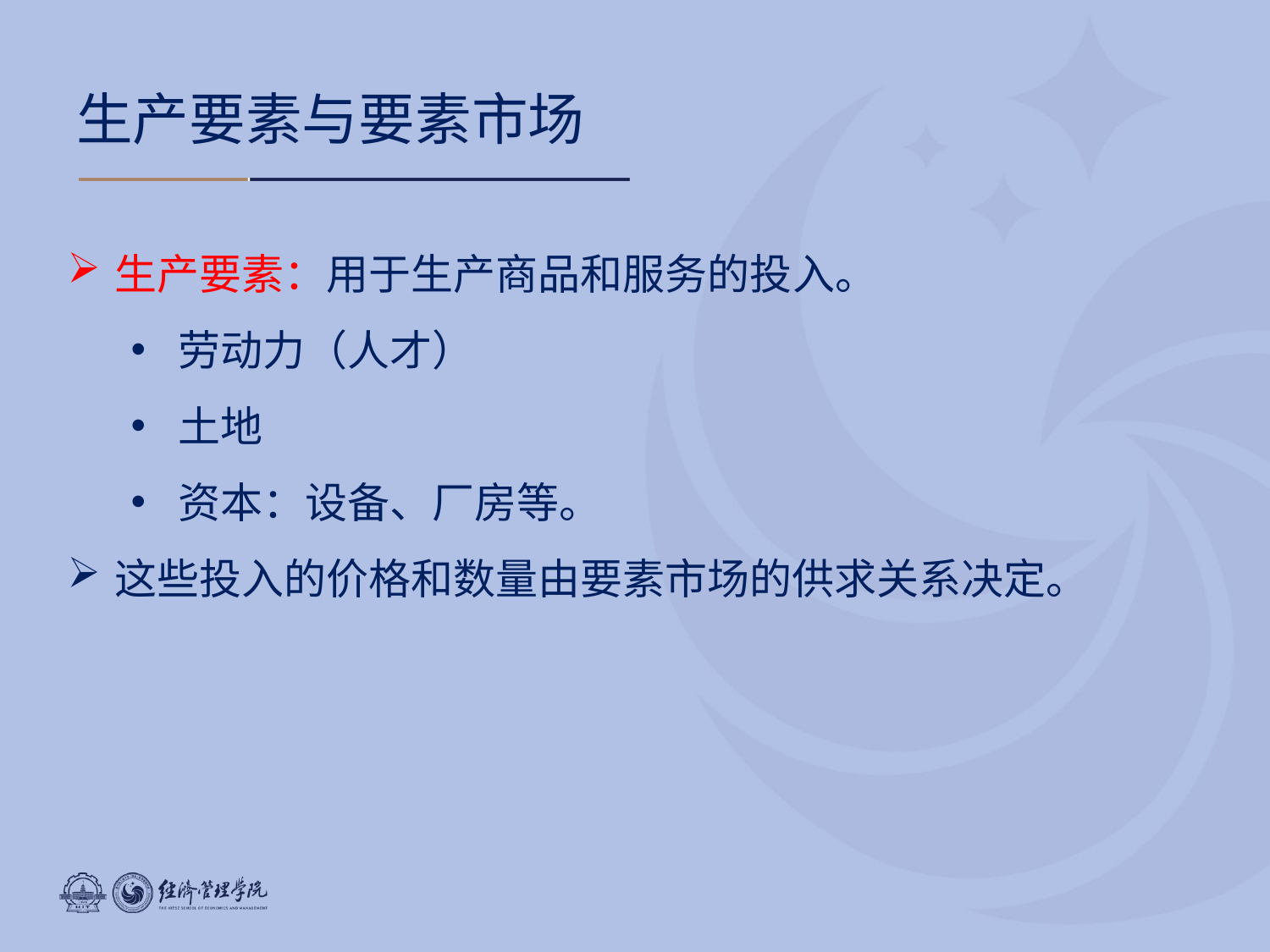

# 生产要素与要素市场
生产要素：用于生产商品和服务的投入。
劳动力（人才）
土地
资本：设备、厂房等。
这些投入的价格和数量由要素市场的供求关系决定。